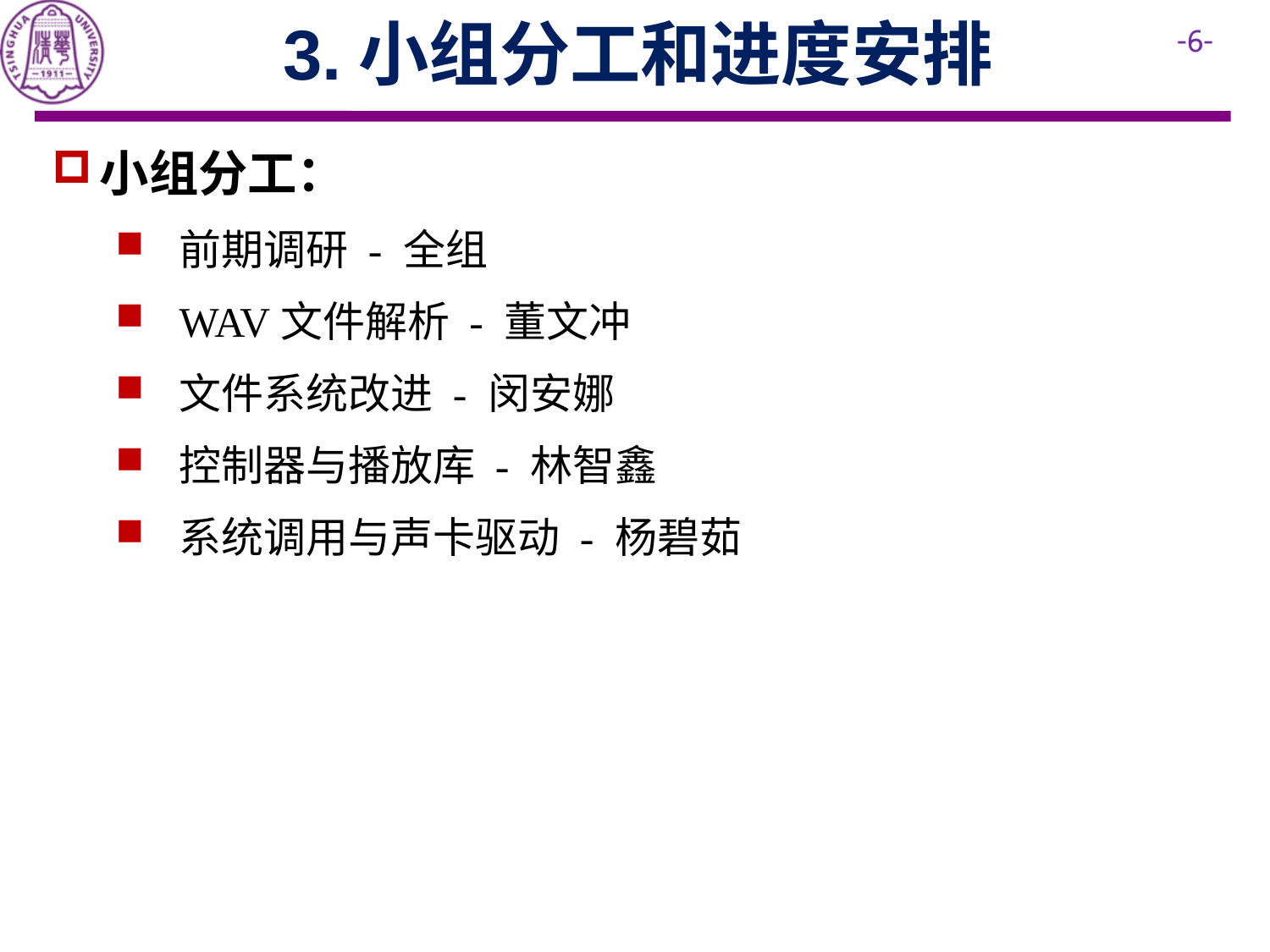

3.小组分工和进度安排
小组分工：
前期调研 - 全组
WAV文件解析 - 董文冲
文件系统改进 - 闵安娜
控制器与播放库 - 林智鑫
系统调用与声卡驱动 - 杨碧茹